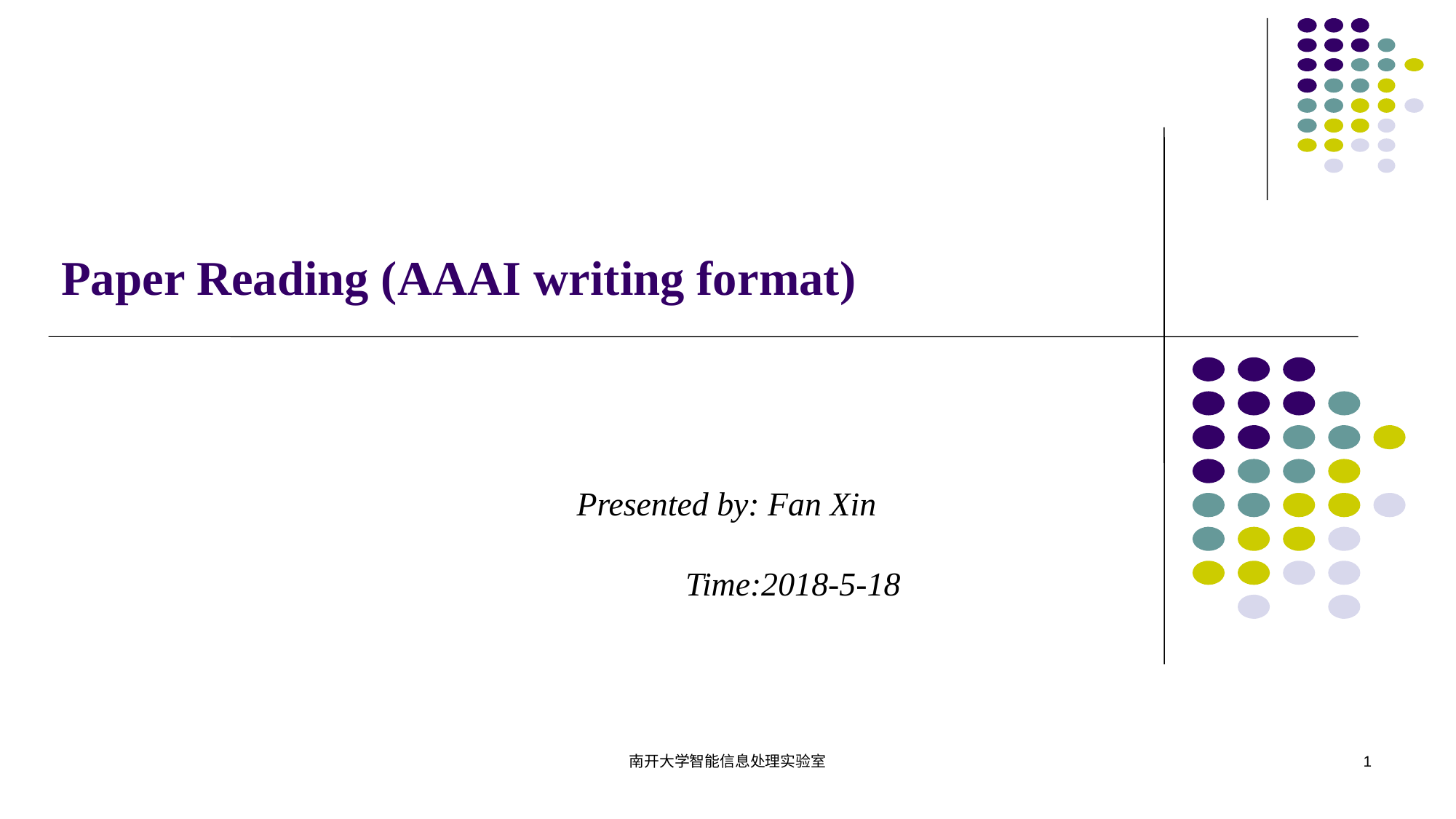

# Paper Reading (AAAI writing format)
Presented by: Fan Xin

 Time:2018-5-18
南开大学智能信息处理实验室
1